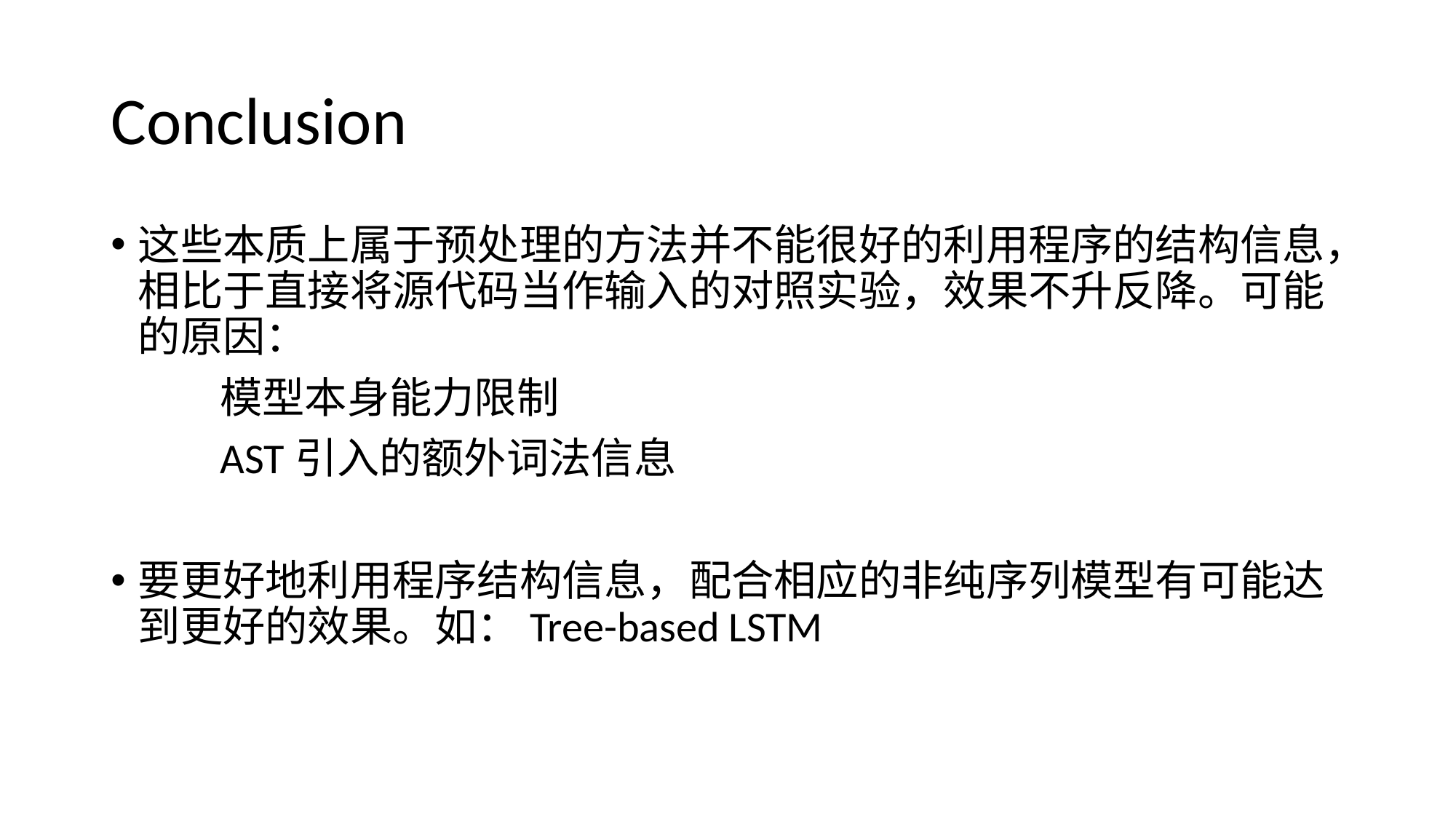

# Conclusion
这些本质上属于预处理的方法并不能很好的利用程序的结构信息，相比于直接将源代码当作输入的对照实验，效果不升反降。可能的原因：
	模型本身能力限制
	AST引入的额外词法信息

要更好地利用程序结构信息，配合相应的非纯序列模型有可能达到更好的效果。如：Tree-based LSTM